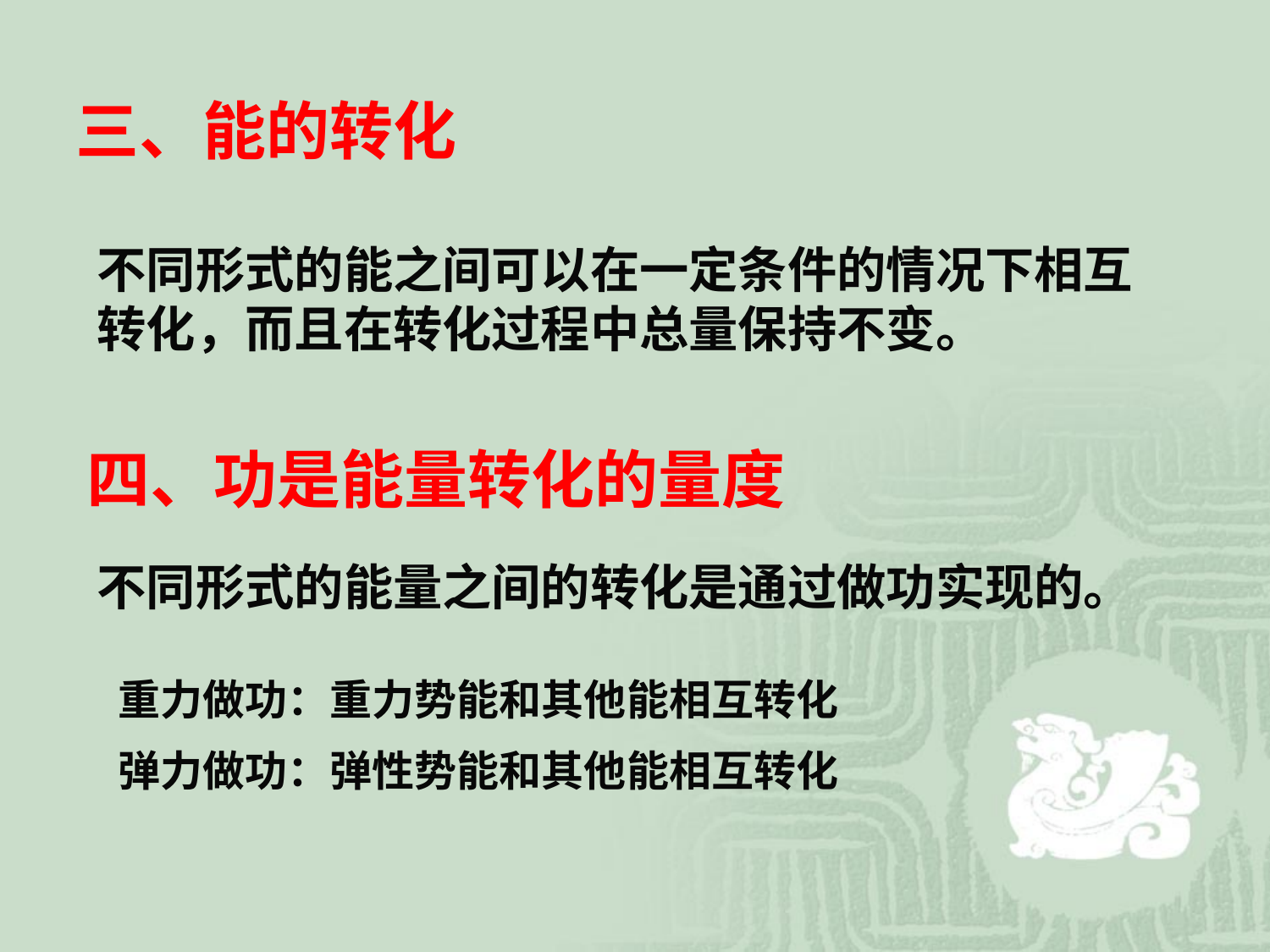

三、能的转化
不同形式的能之间可以在一定条件的情况下相互转化，而且在转化过程中总量保持不变。
四、功是能量转化的量度
不同形式的能量之间的转化是通过做功实现的。
重力做功：重力势能和其他能相互转化
弹力做功：弹性势能和其他能相互转化